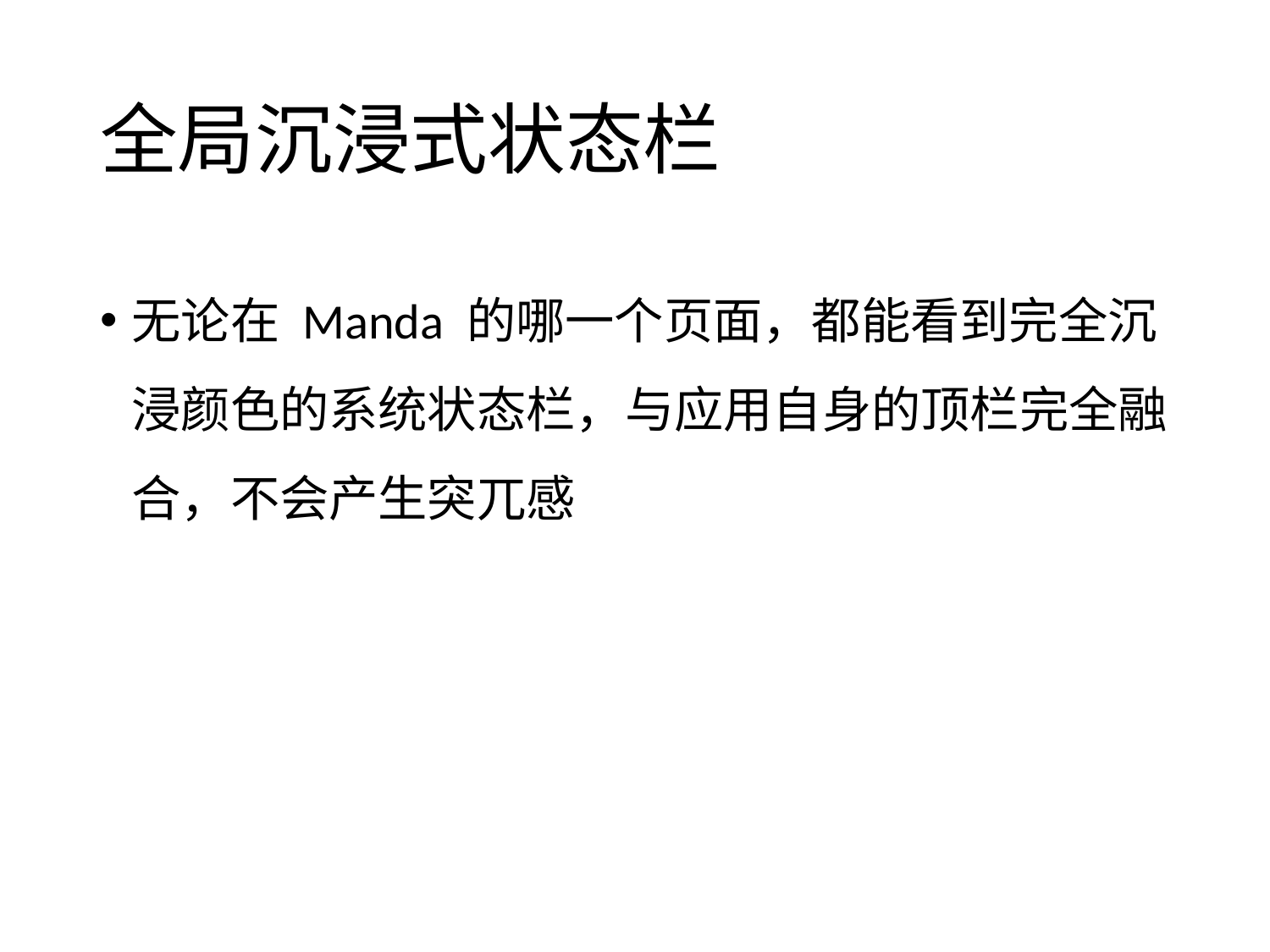

# 全局沉浸式状态栏
无论在 Manda 的哪一个页面，都能看到完全沉浸颜色的系统状态栏，与应用自身的顶栏完全融合，不会产生突兀感